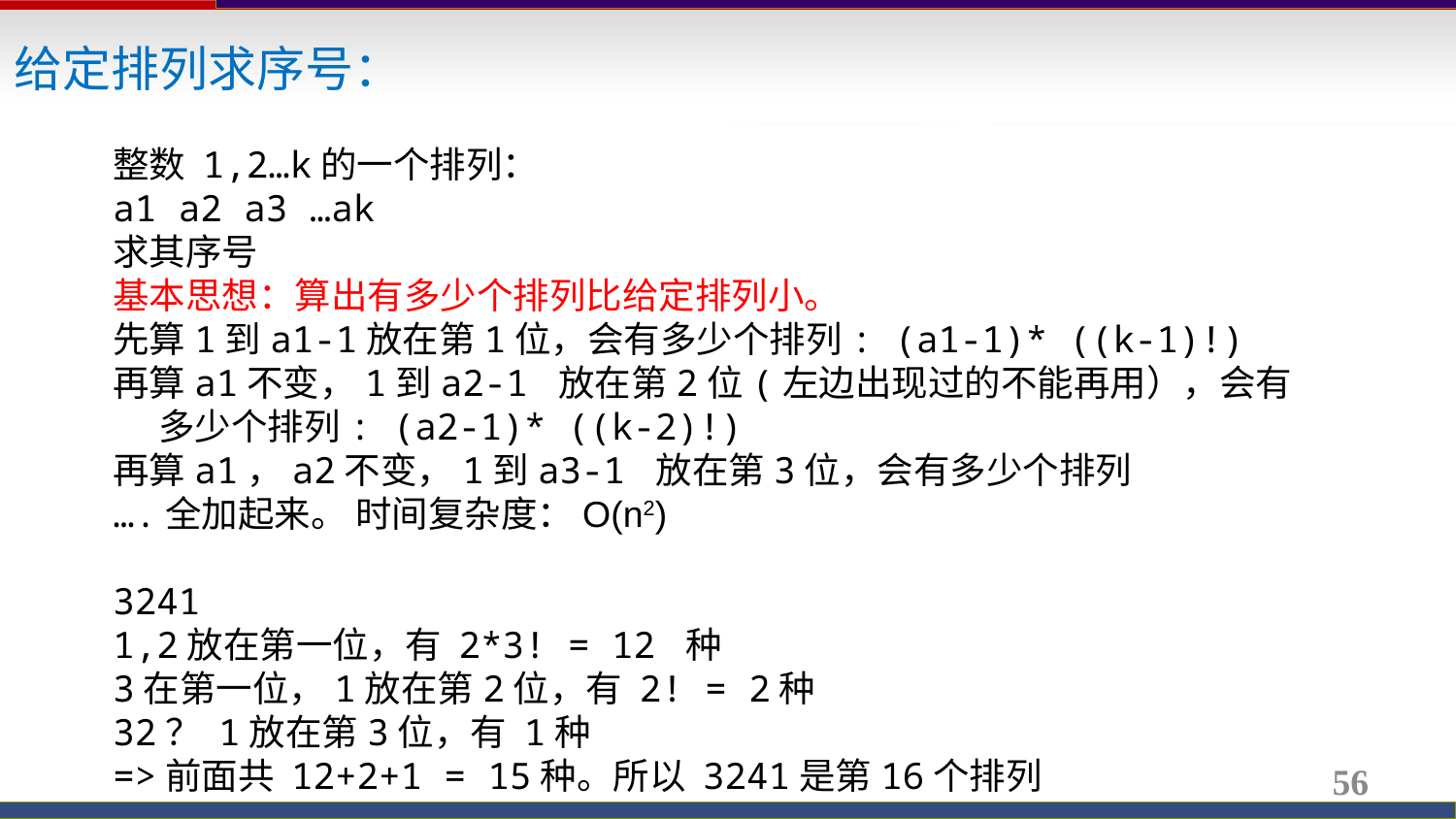

给定排列求序号：
整数 1,2…k的一个排列：
a1 a2 a3 …ak
求其序号
基本思想：算出有多少个排列比给定排列小。
先算1到a1-1放在第1位，会有多少个排列: (a1-1)* ((k-1)!)
再算a1不变，1到a2-1 放在第2位(左边出现过的不能再用），会有多少个排列: (a2-1)* ((k-2)!)
再算a1，a2不变，1到a3-1 放在第3位，会有多少个排列
….全加起来。 时间复杂度：O(n2)

3241
1,2放在第一位，有 2*3! = 12 种
3在第一位，1放在第2位，有 2! = 2种
32？ 1放在第3位，有 1种
=>前面共 12+2+1 = 15种。所以 3241是第16个排列